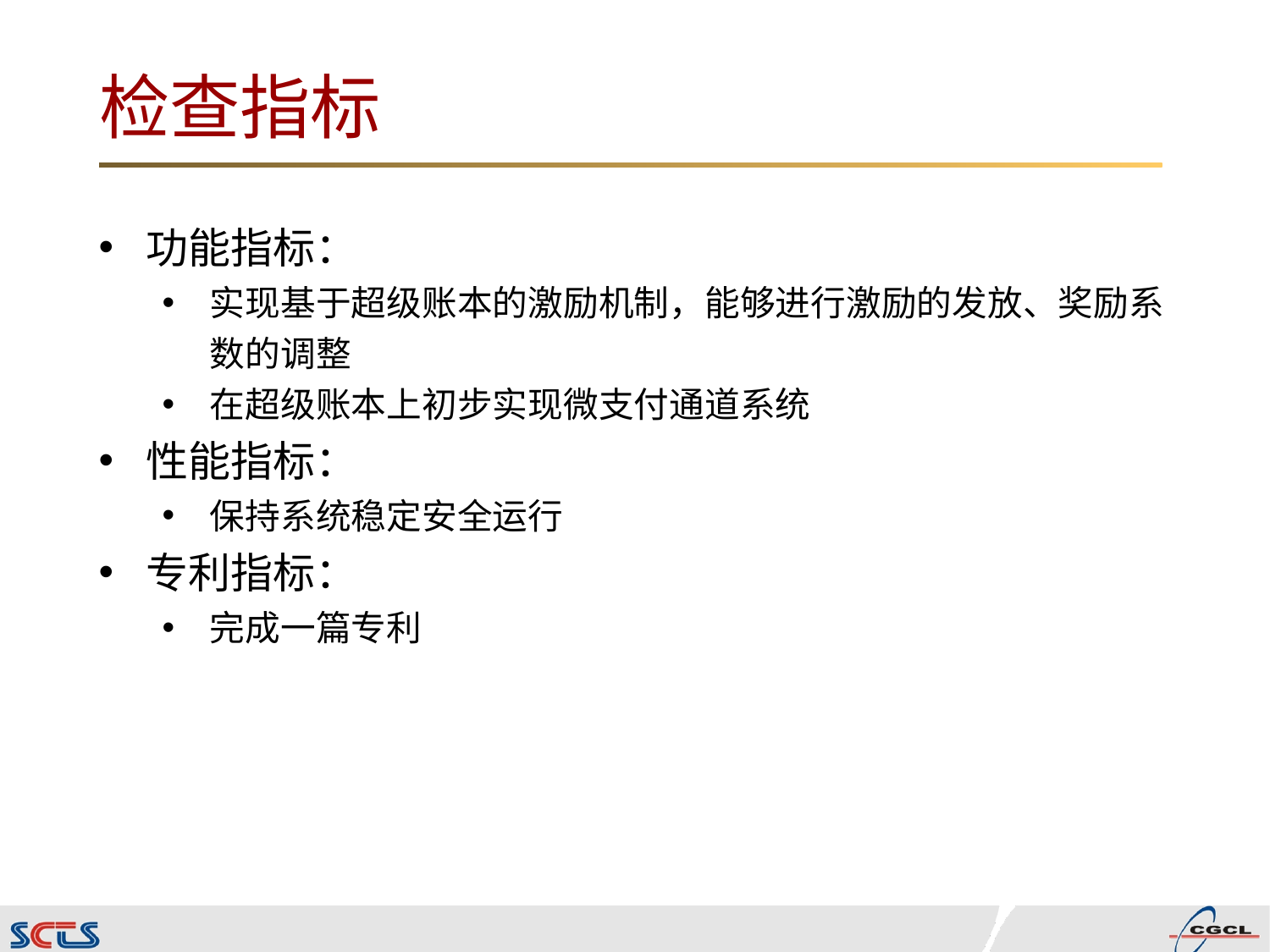

检查指标
功能指标：
实现基于超级账本的激励机制，能够进行激励的发放、奖励系数的调整
在超级账本上初步实现微支付通道系统
性能指标：
保持系统稳定安全运行
专利指标：
完成一篇专利